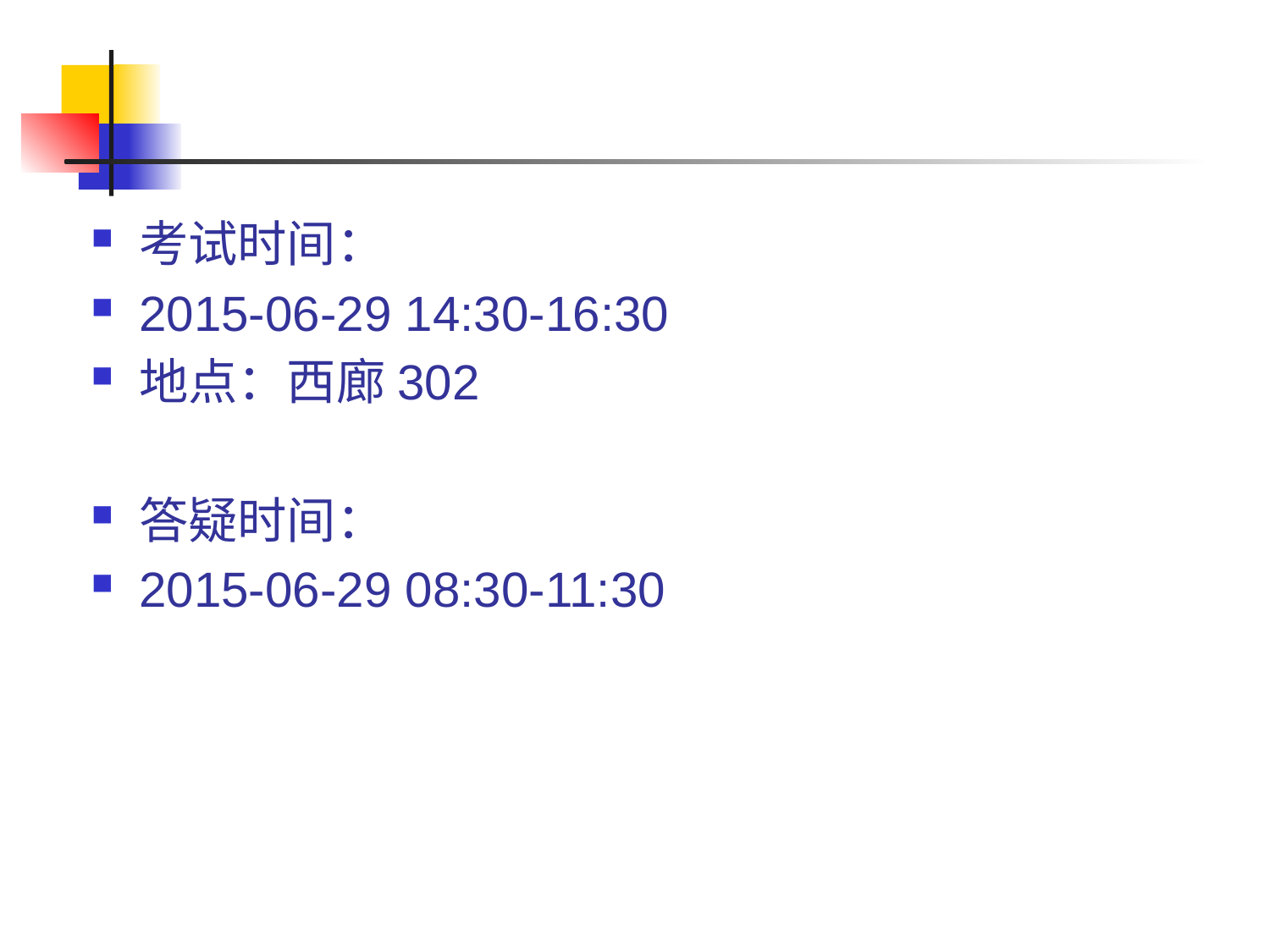

#
考试时间：
2015-06-29 14:30-16:30
地点：西廊302

答疑时间：
2015-06-29 08:30-11:30